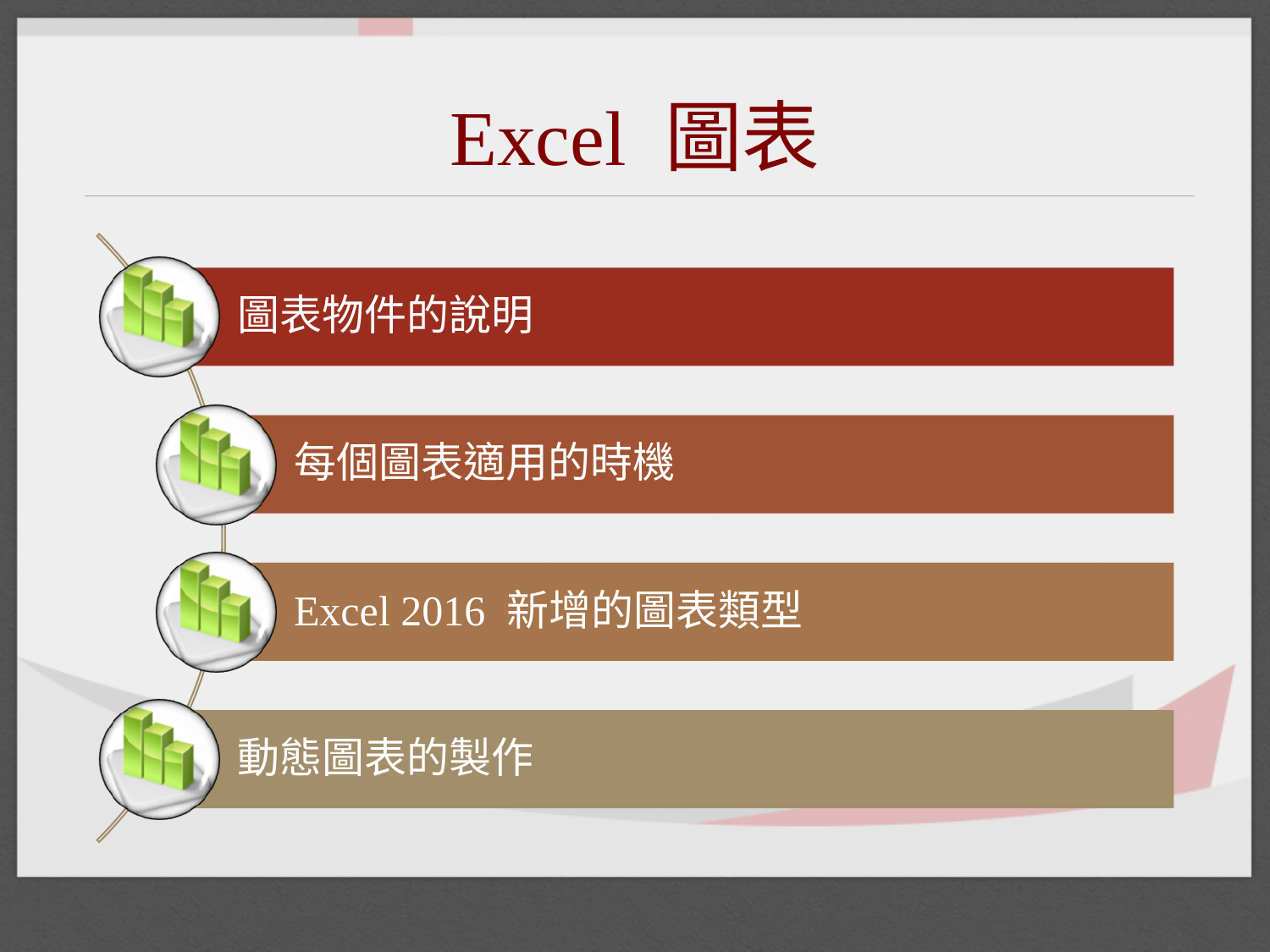

# Excel 圖表
圖表物件的說明
每個圖表適用的時機
Excel 2016 新增的圖表類型
動態圖表的製作